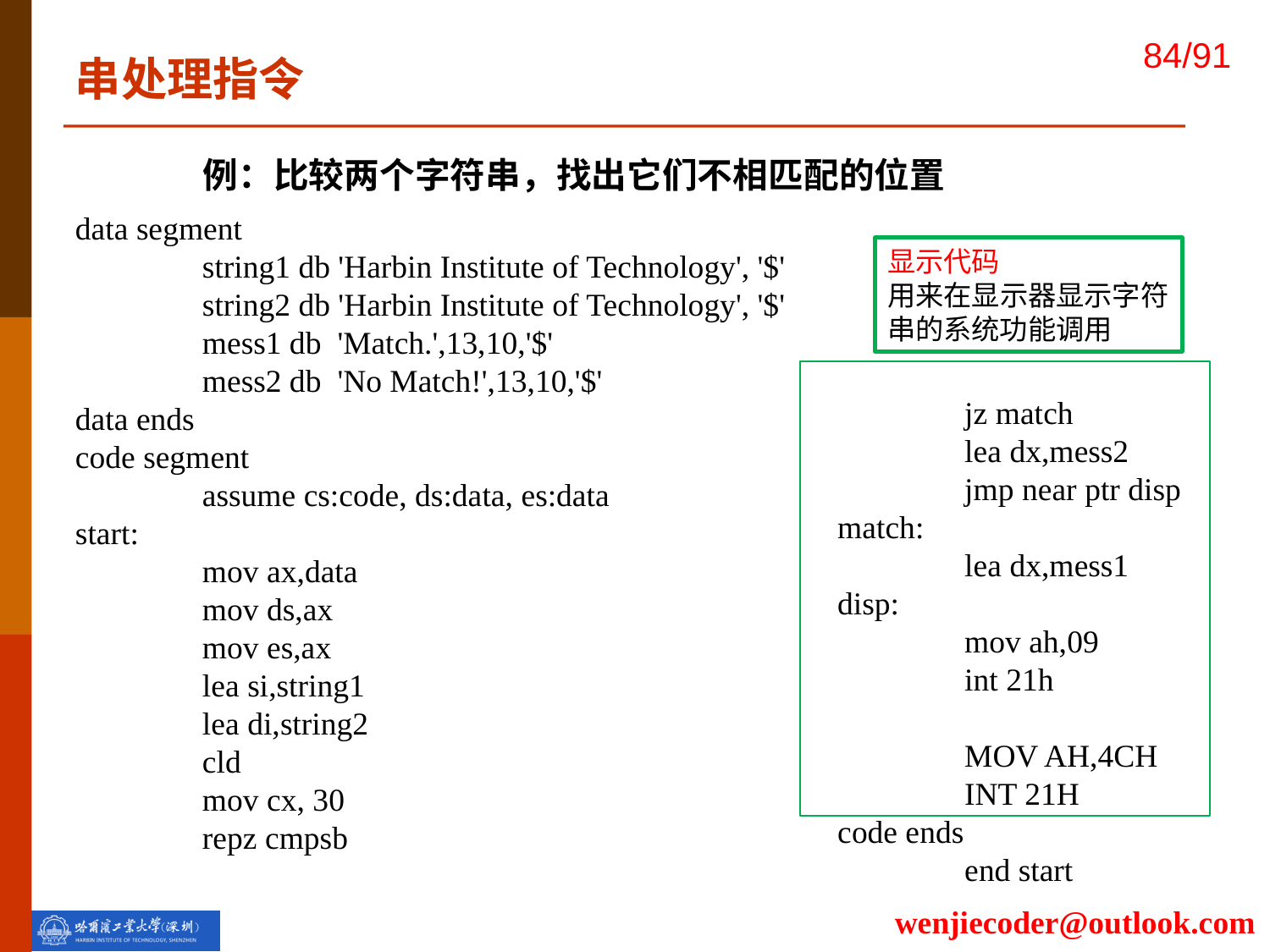

串处理指令
例：比较两个字符串，找出它们不相匹配的位置
data segment
	string1 db 'Harbin Institute of Technology', '$'
	string2 db 'Harbin Institute of Technology', '$'
	mess1 db  'Match.',13,10,'$'
	mess2 db  'No Match!',13,10,'$'
data ends
code segment
	assume cs:code, ds:data, es:data
start:
	mov ax,data
	mov ds,ax
	mov es,ax
	lea si,string1
	lea di,string2
	cld
	mov cx, 30
	repz cmpsb
显示代码
用来在显示器显示字符串的系统功能调用

	jz match
	lea dx,mess2
	jmp near ptr disp
match:
	lea dx,mess1
disp:
	mov ah,09
	int 21h

	MOV AH,4CH
	INT 21H
code ends
	end start